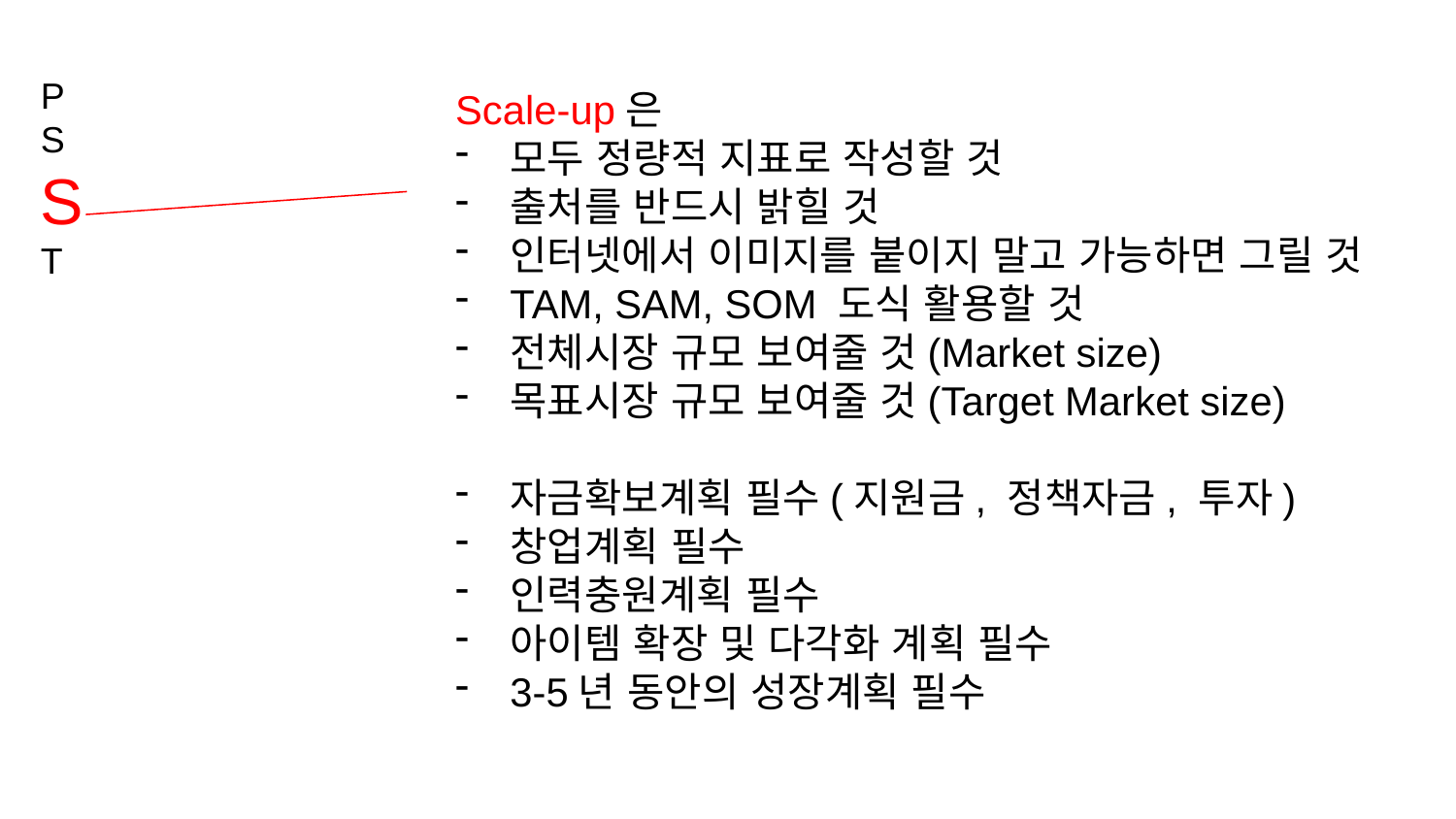

P
S
S
T
Scale-up은
모두 정량적 지표로 작성할 것
출처를 반드시 밝힐 것
인터넷에서 이미지를 붙이지 말고 가능하면 그릴 것
TAM, SAM, SOM 도식 활용할 것
전체시장 규모 보여줄 것(Market size)
목표시장 규모 보여줄 것(Target Market size)

자금확보계획 필수(지원금, 정책자금, 투자)
창업계획 필수
인력충원계획 필수
아이템 확장 및 다각화 계획 필수
3-5년 동안의 성장계획 필수